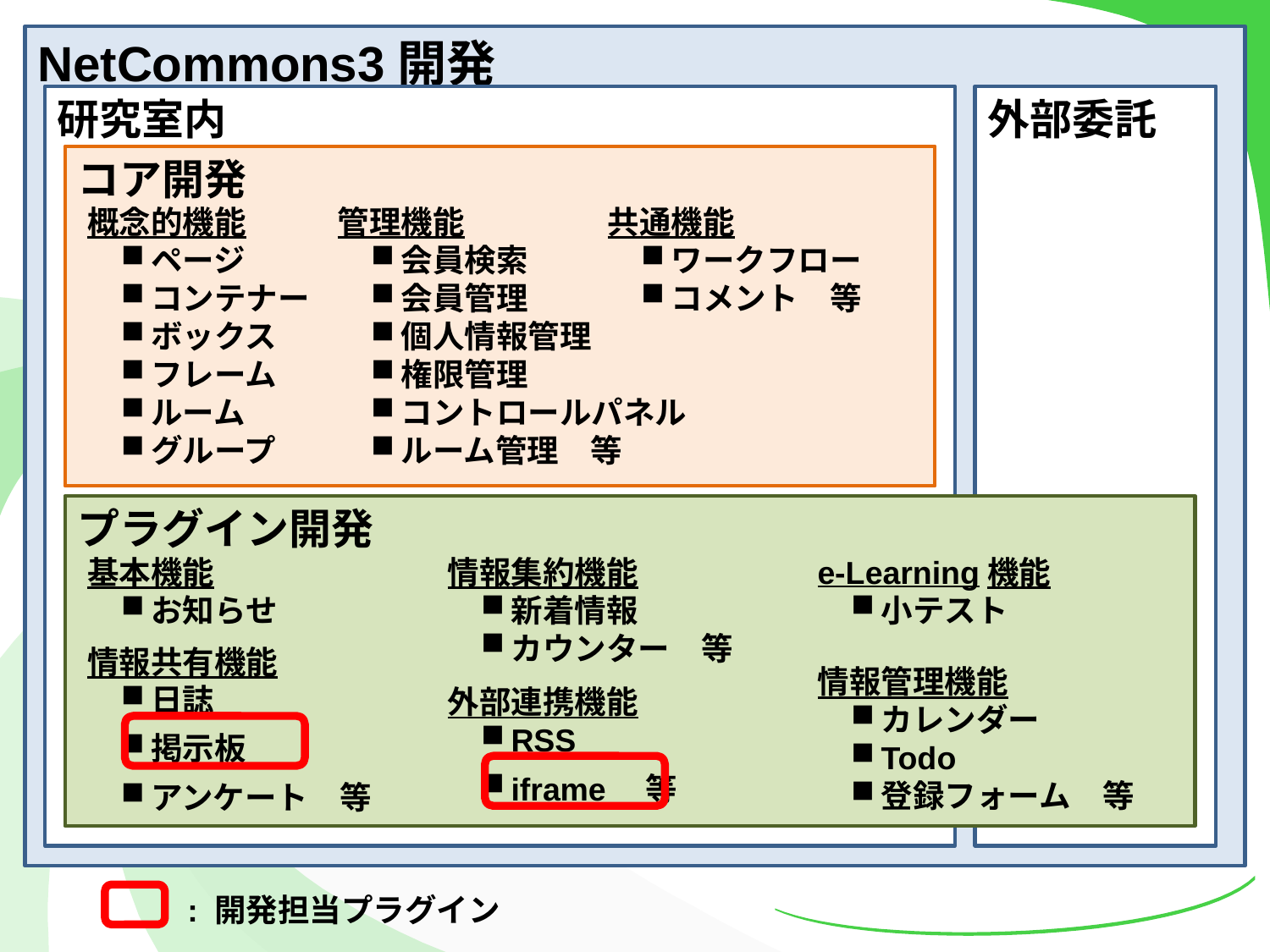

NetCommons3開発

研究室内
外部委託
コア開発
概念的機能
ページ
コンテナー
ボックス
フレーム
ルーム
グループ
管理機能
会員検索
会員管理
個人情報管理
権限管理
コントロールパネル
ルーム管理　等

共通機能
ワークフロー
コメント　等
プラグイン開発

情報集約機能
新着情報
カウンター　等
e-Learning機能
小テスト
基本機能
お知らせ
情報共有機能
日誌
掲示板
アンケート　等
情報管理機能
カレンダー
Todo
登録フォーム　等
外部連携機能
RSS
iframe　等

: 開発担当プラグイン